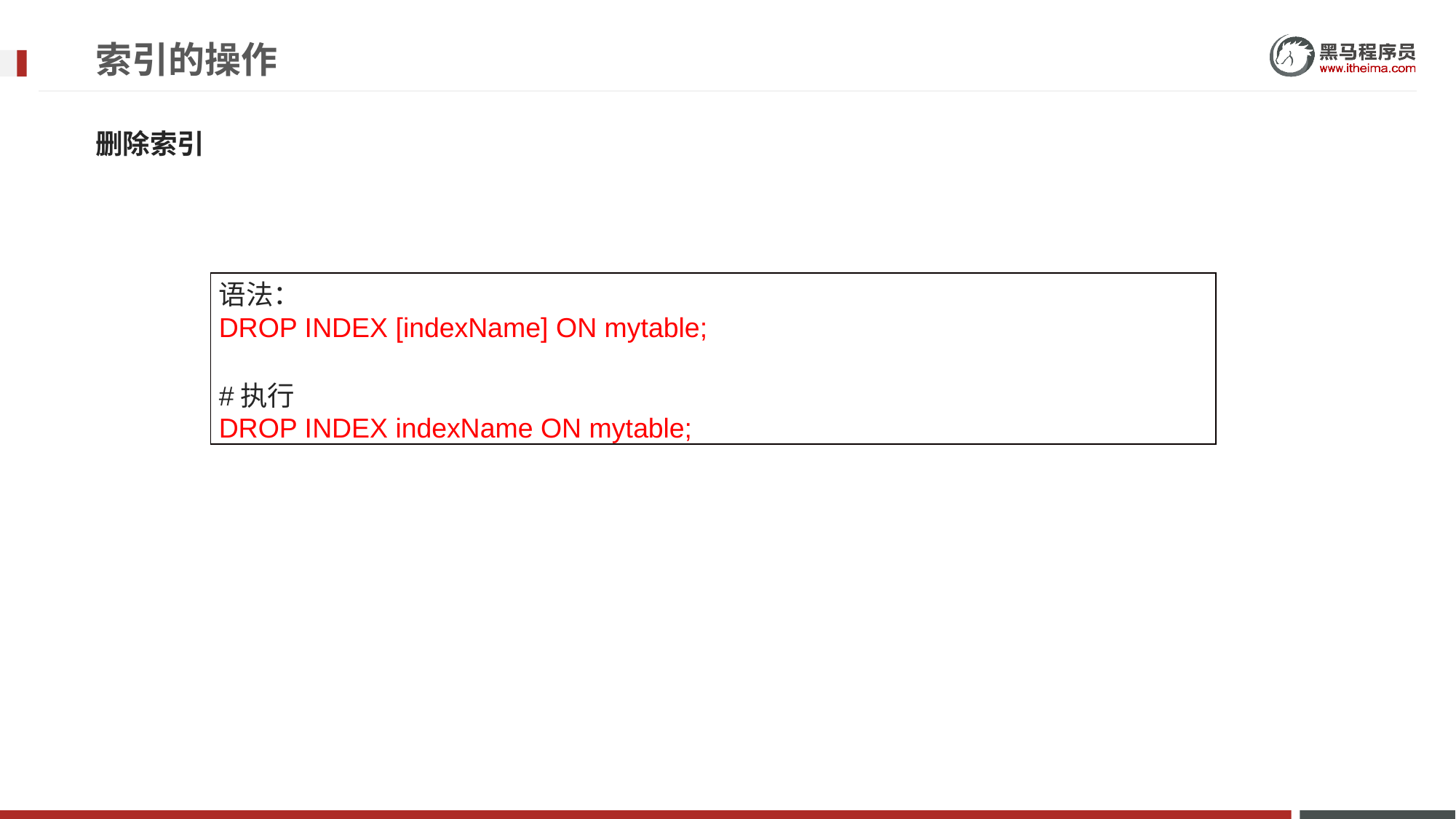

# 索引的操作
删除索引

| 语法： DROP INDEX [indexName] ON mytable; #执行 DROP INDEX indexName ON mytable; |
| --- |